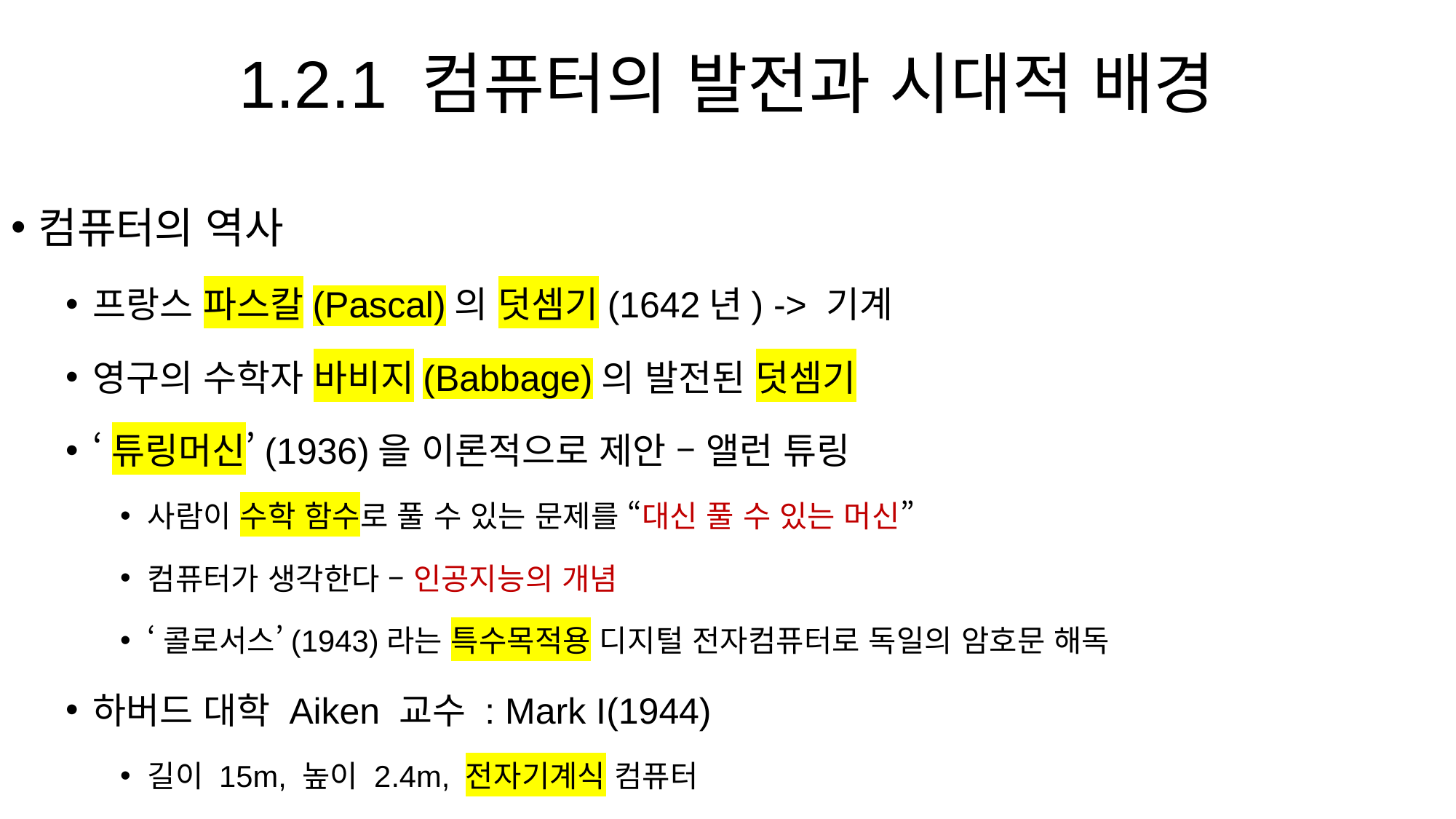

# 1.2.1 컴퓨터의 발전과 시대적 배경
컴퓨터의 역사
프랑스 파스칼(Pascal)의 덧셈기(1642년) -> 기계
영구의 수학자 바비지(Babbage)의 발전된 덧셈기
‘튜링머신’(1936)을 이론적으로 제안 – 앨런 튜링
사람이 수학 함수로 풀 수 있는 문제를 “대신 풀 수 있는 머신”
컴퓨터가 생각한다 – 인공지능의 개념
‘콜로서스’(1943)라는 특수목적용 디지털 전자컴퓨터로 독일의 암호문 해독
하버드 대학 Aiken 교수 : Mark I(1944)
길이 15m, 높이 2.4m, 전자기계식 컴퓨터